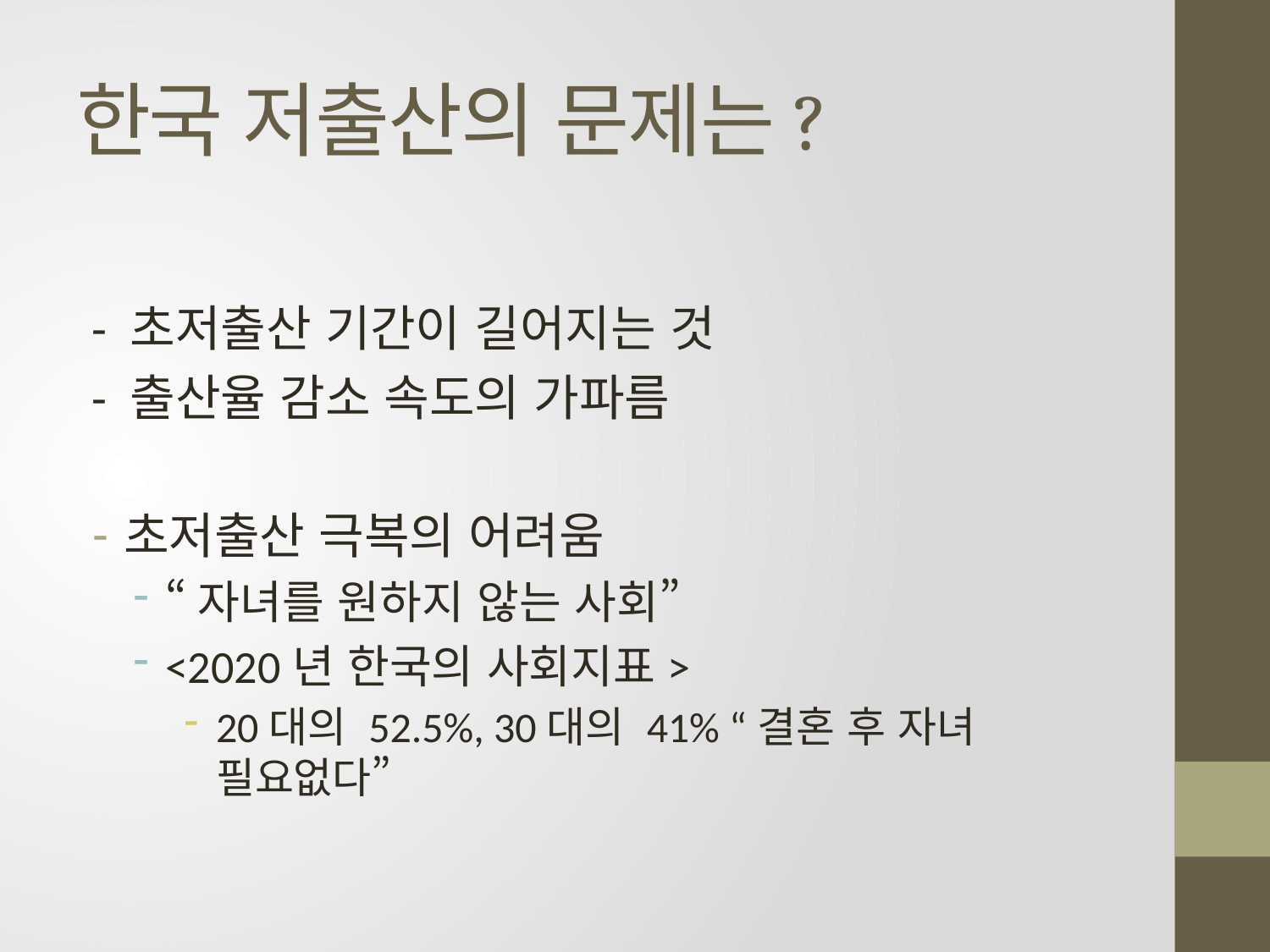

# 한국 저출산의 문제는?

- 초저출산 기간이 길어지는 것
- 출산율 감소 속도의 가파름

초저출산 극복의 어려움
“자녀를 원하지 않는 사회”
<2020년 한국의 사회지표>
20대의 52.5%, 30대의 41% “결혼 후 자녀 필요없다”